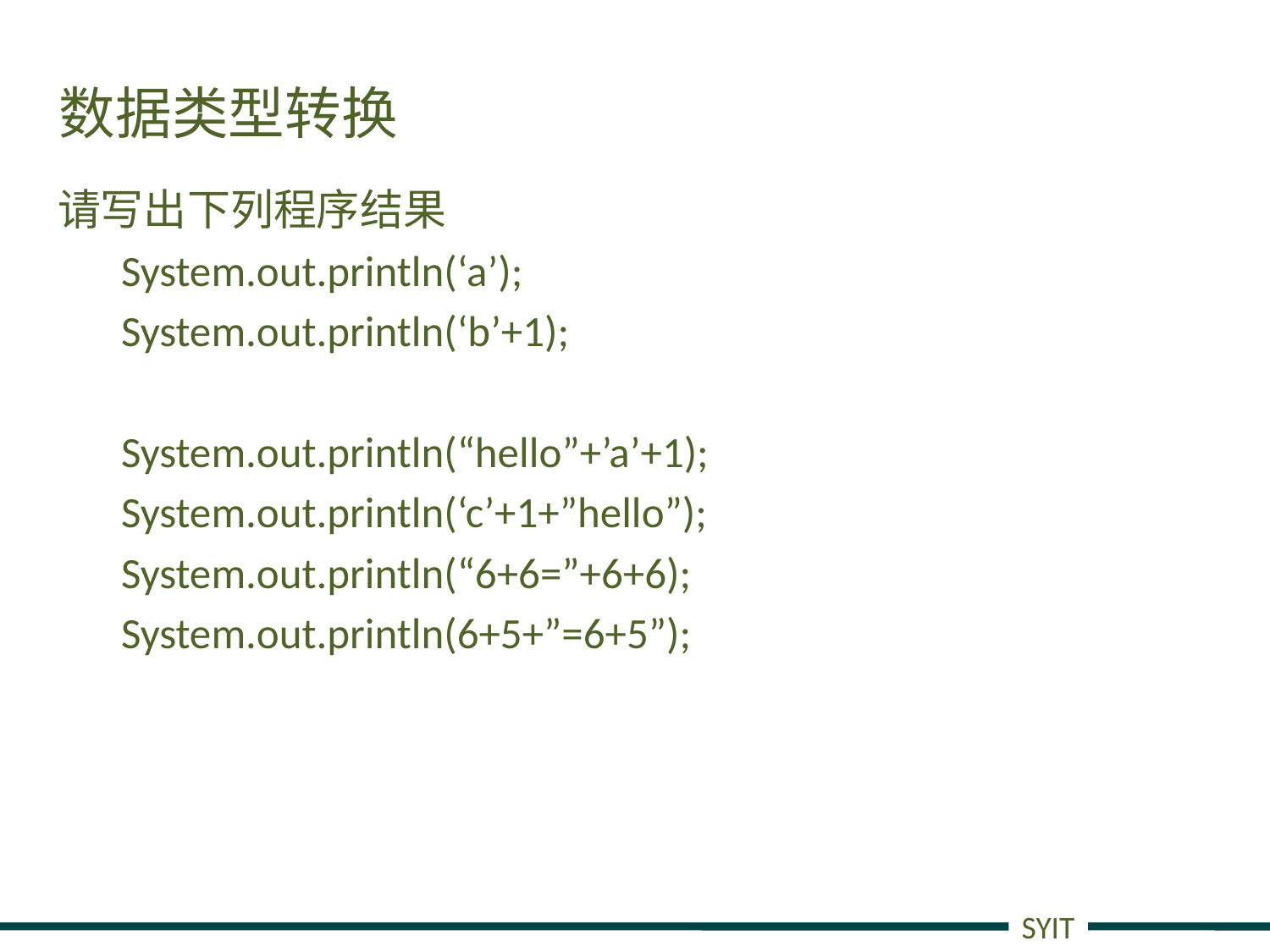

# 数据类型转换
请写出下列程序结果
System.out.println(‘a’);
System.out.println(‘b’+1);

System.out.println(“hello”+’a’+1);
System.out.println(‘c’+1+”hello”);
System.out.println(“6+6=”+6+6);
System.out.println(6+5+”=6+5”);
SYIT